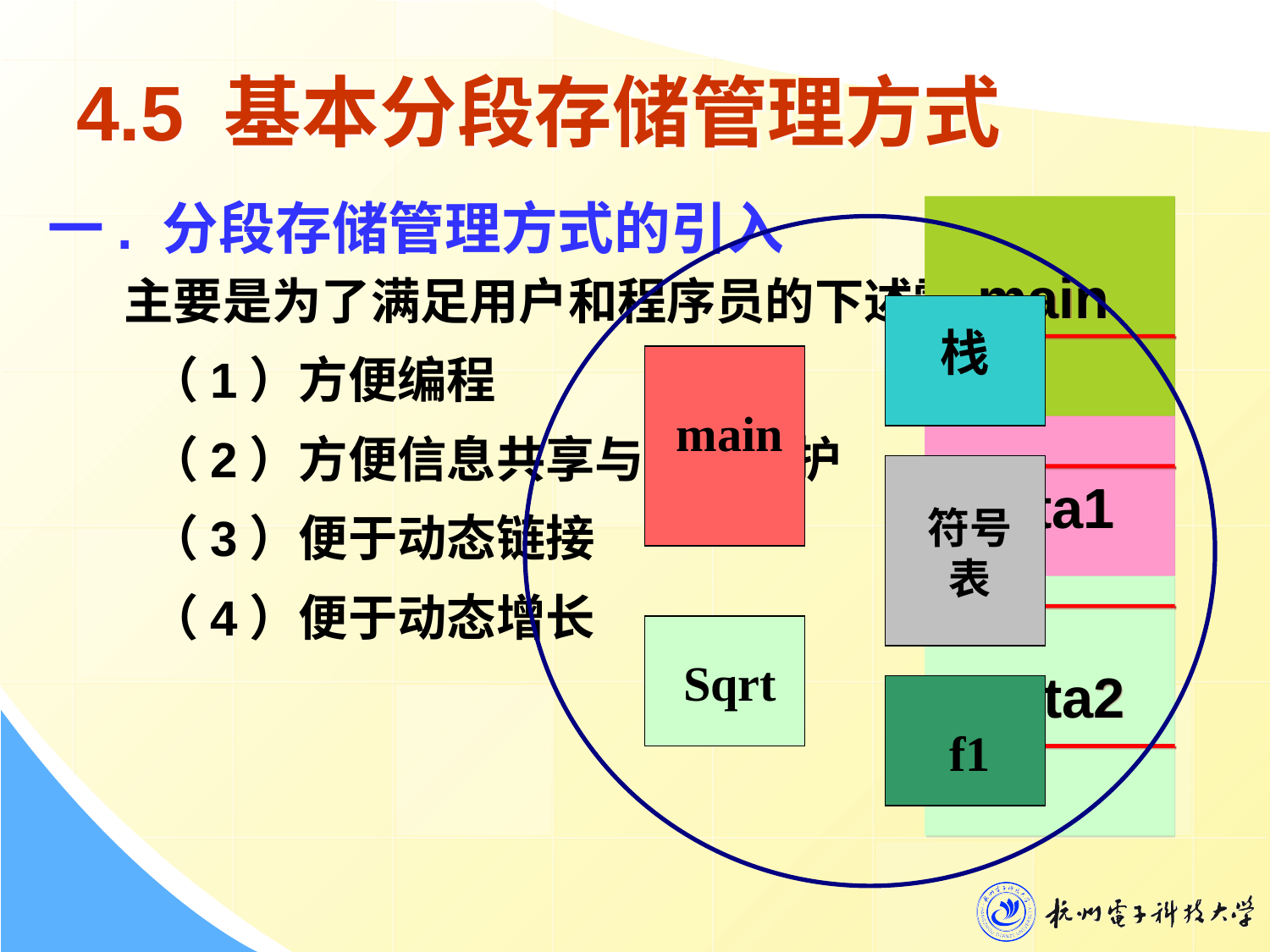

# 4.5 基本分段存储管理方式
一. 分段存储管理方式的引入
       主要是为了满足用户和程序员的下述需要：
        （1）方便编程
        （2）方便信息共享与信息保护
        （3）便于动态链接
        （4）便于动态增长

main

f1

data

main

data1

data2

栈

main

符号表

Sqrt

f1